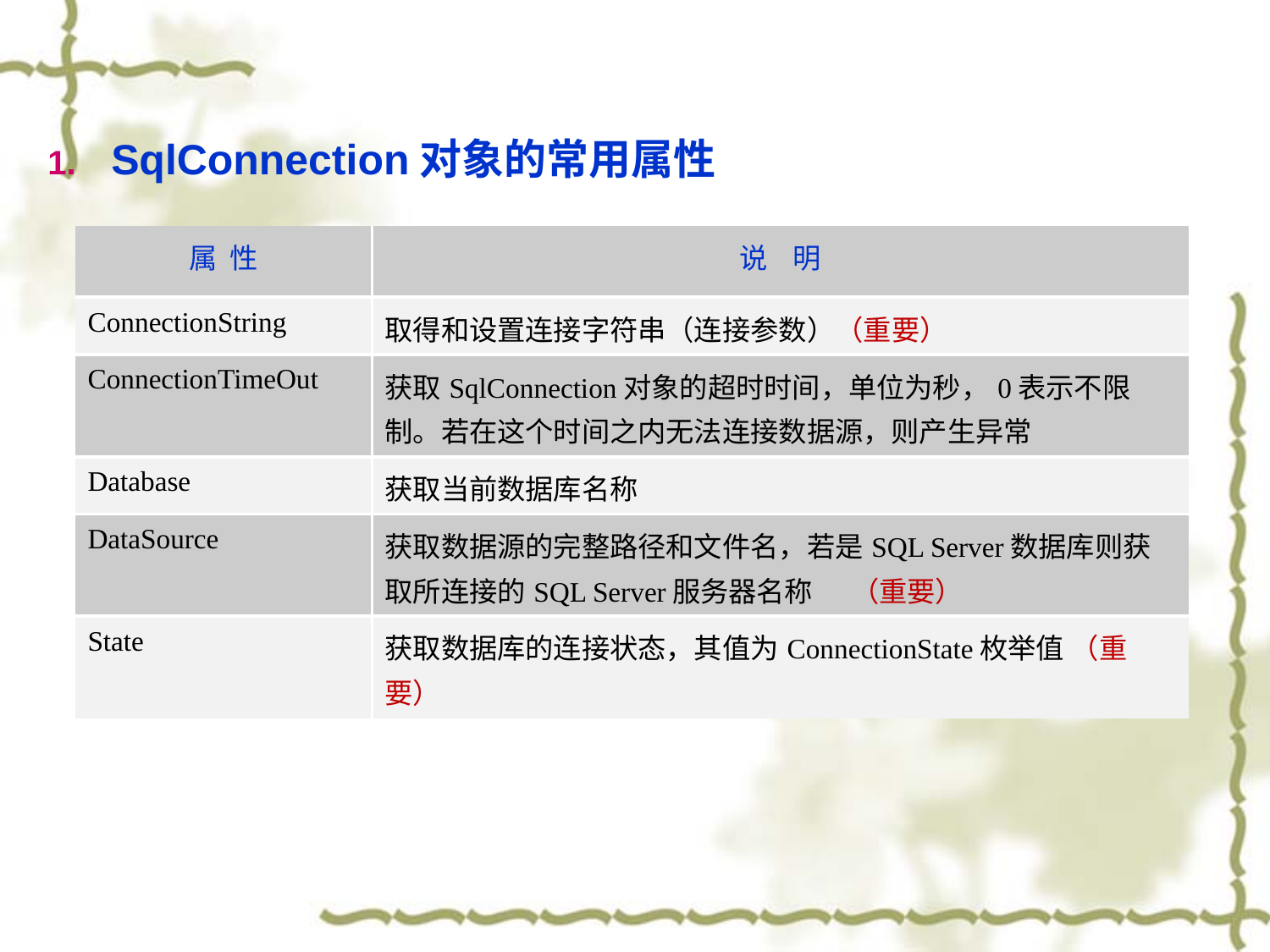

SqlConnection对象的常用属性
| 属 性 | 说 明 |
| --- | --- |
| ConnectionString | 取得和设置连接字符串（连接参数）（重要） |
| ConnectionTimeOut | 获取SqlConnection对象的超时时间，单位为秒，0表示不限制。若在这个时间之内无法连接数据源，则产生异常 |
| Database | 获取当前数据库名称 |
| DataSource | 获取数据源的完整路径和文件名，若是SQL Server数据库则获取所连接的SQL Server服务器名称 （重要） |
| State | 获取数据库的连接状态，其值为ConnectionState枚举值 （重要） |